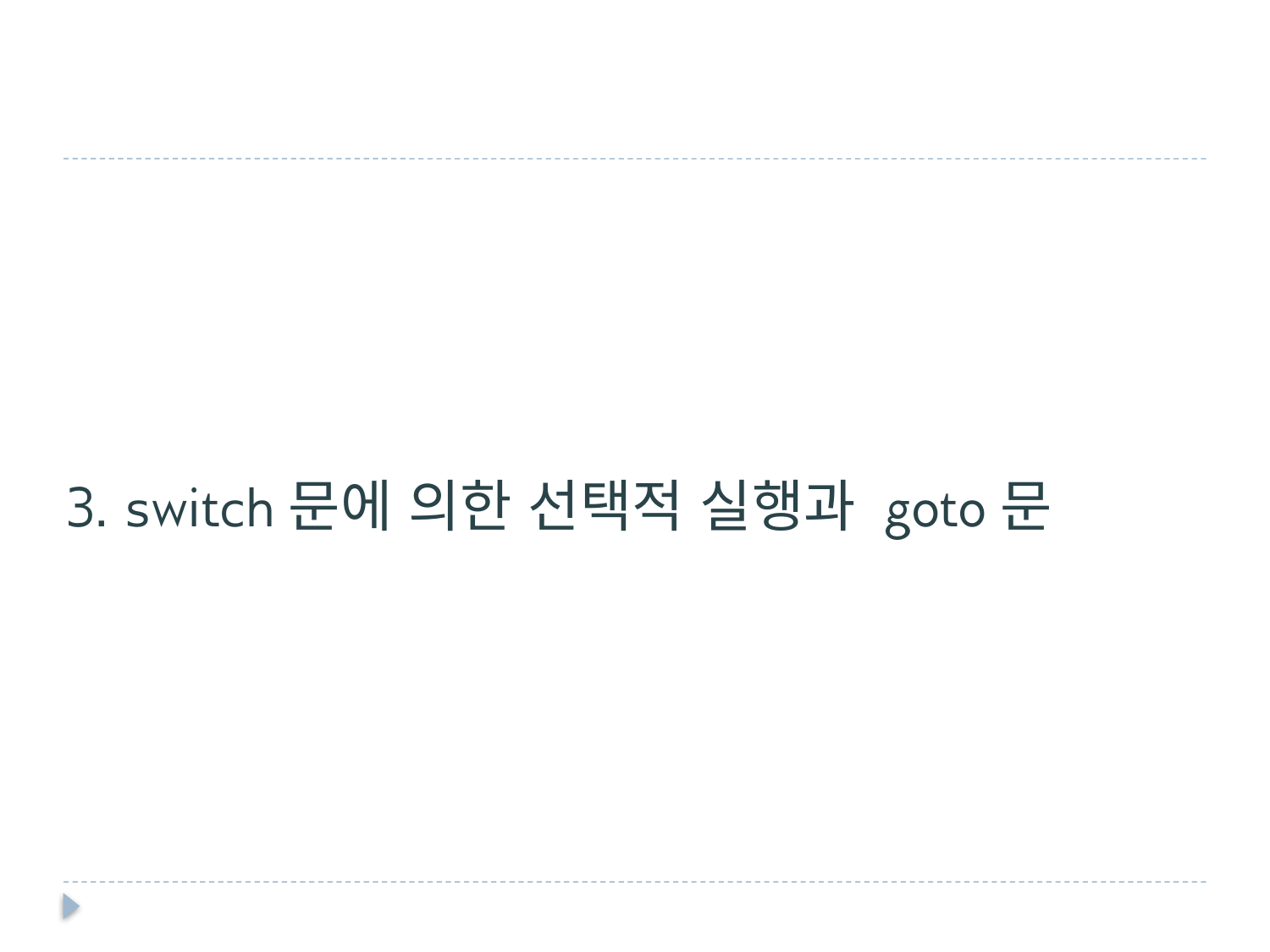

# 3. switch문에 의한 선택적 실행과 goto문